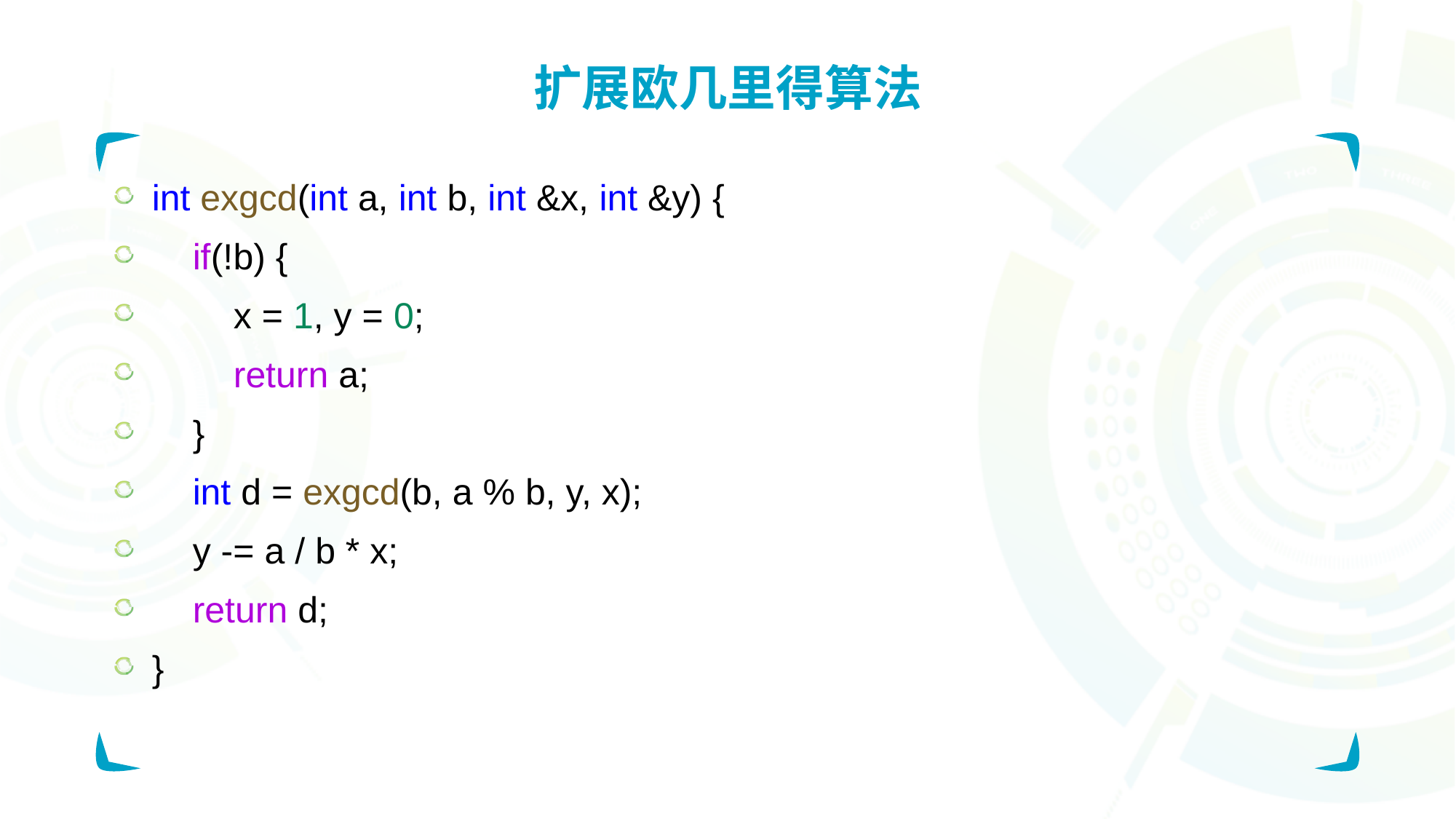

扩展欧几里得算法

int exgcd(int a, int b, int &x, int &y) {
    if(!b) {
        x = 1, y = 0;
        return a;
    }
    int d = exgcd(b, a % b, y, x);
    y -= a / b * x;
    return d;
}